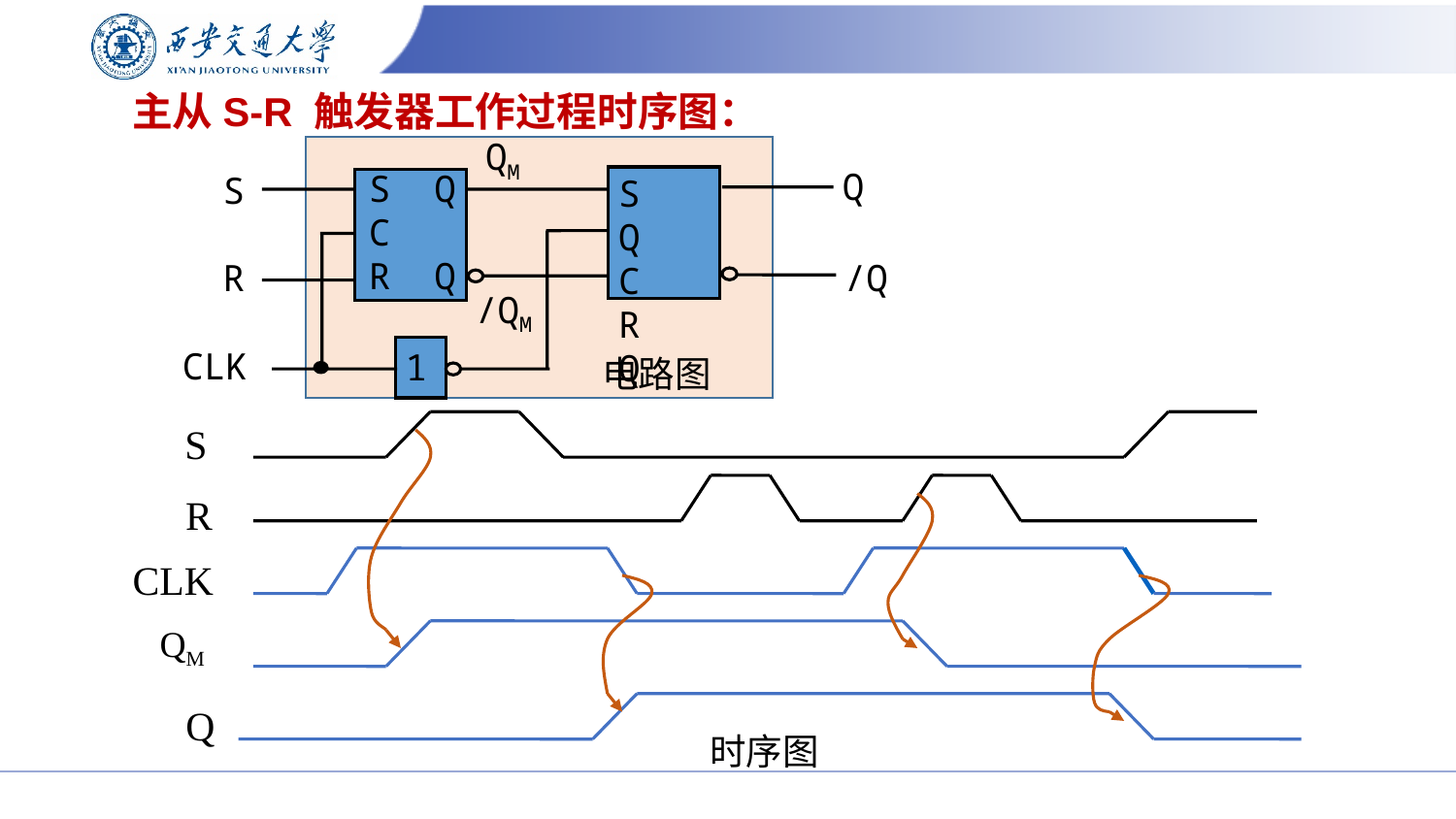

# 主从S-R 触发器工作过程时序图：
QM
Q
S  Q
C
R  Q
S
S   Q
C
R   Q

R
/Q

/QM

CLK

1
电路图

S

R

CLK

QM

Q

时序图